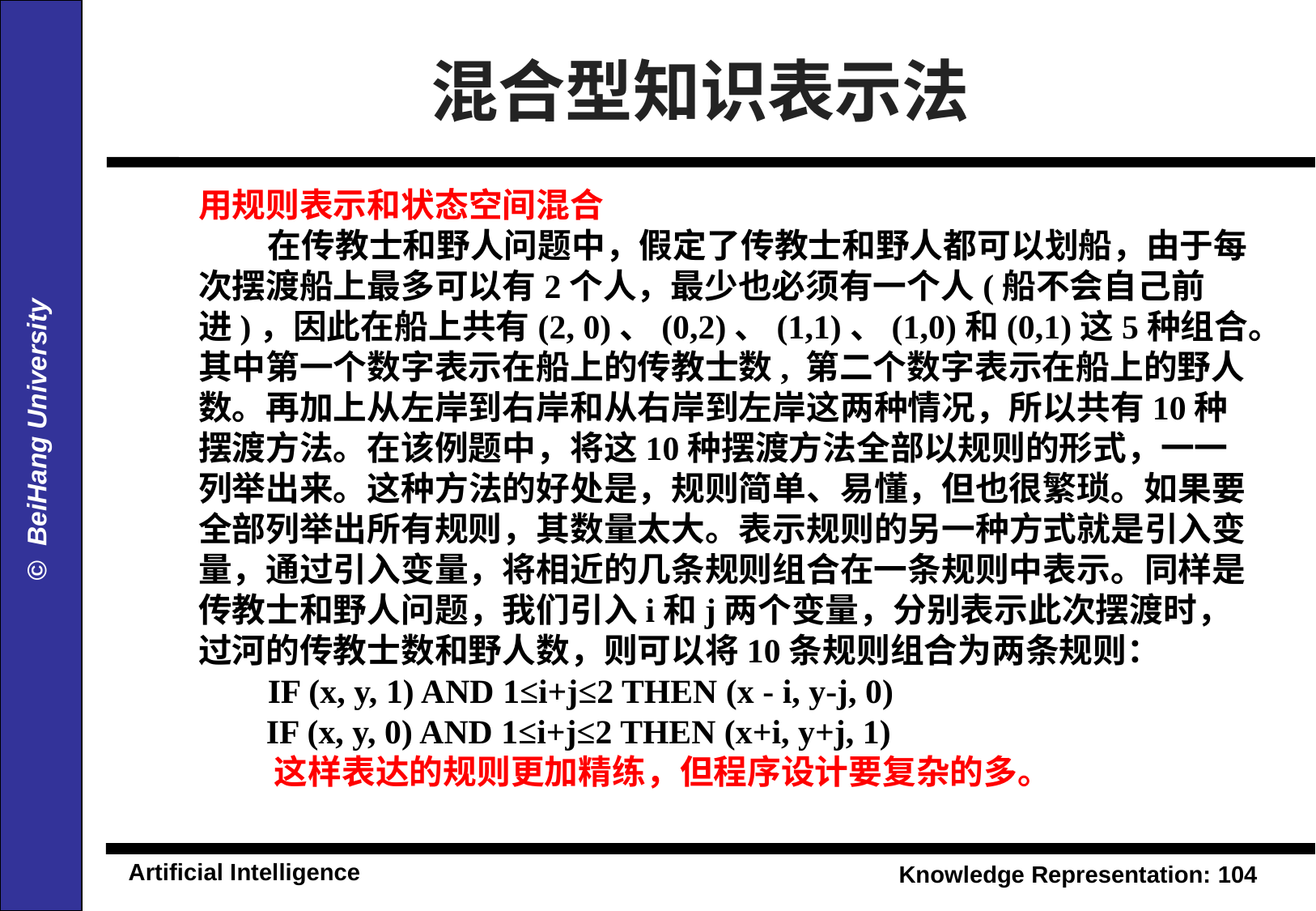

混合型知识表示法
用规则表示和状态空间混合
        在传教士和野人问题中，假定了传教士和野人都可以划船，由于每次摆渡船上最多可以有2个人，最少也必须有一个人(船不会自己前进)，因此在船上共有(2, 0)、(0,2)、(1,1)、(1,0)和(0,1)这5种组合。其中第一个数字表示在船上的传教士数, 第二个数字表示在船上的野人数。再加上从左岸到右岸和从右岸到左岸这两种情况，所以共有10种摆渡方法。在该例题中，将这10种摆渡方法全部以规则的形式，一一列举出来。这种方法的好处是，规则简单、易懂，但也很繁琐。如果要全部列举出所有规则，其数量太大。表示规则的另一种方式就是引入变量，通过引入变量，将相近的几条规则组合在一条规则中表示。同样是传教士和野人问题，我们引入i和j两个变量，分别表示此次摆渡时，过河的传教士数和野人数，则可以将10条规则组合为两条规则：
        IF (x, y, 1) AND 1≤i+j≤2 THEN (x - i, y-j, 0)
        IF (x, y, 0) AND 1≤i+j≤2 THEN (x+i, y+j, 1)
        这样表达的规则更加精练，但程序设计要复杂的多。